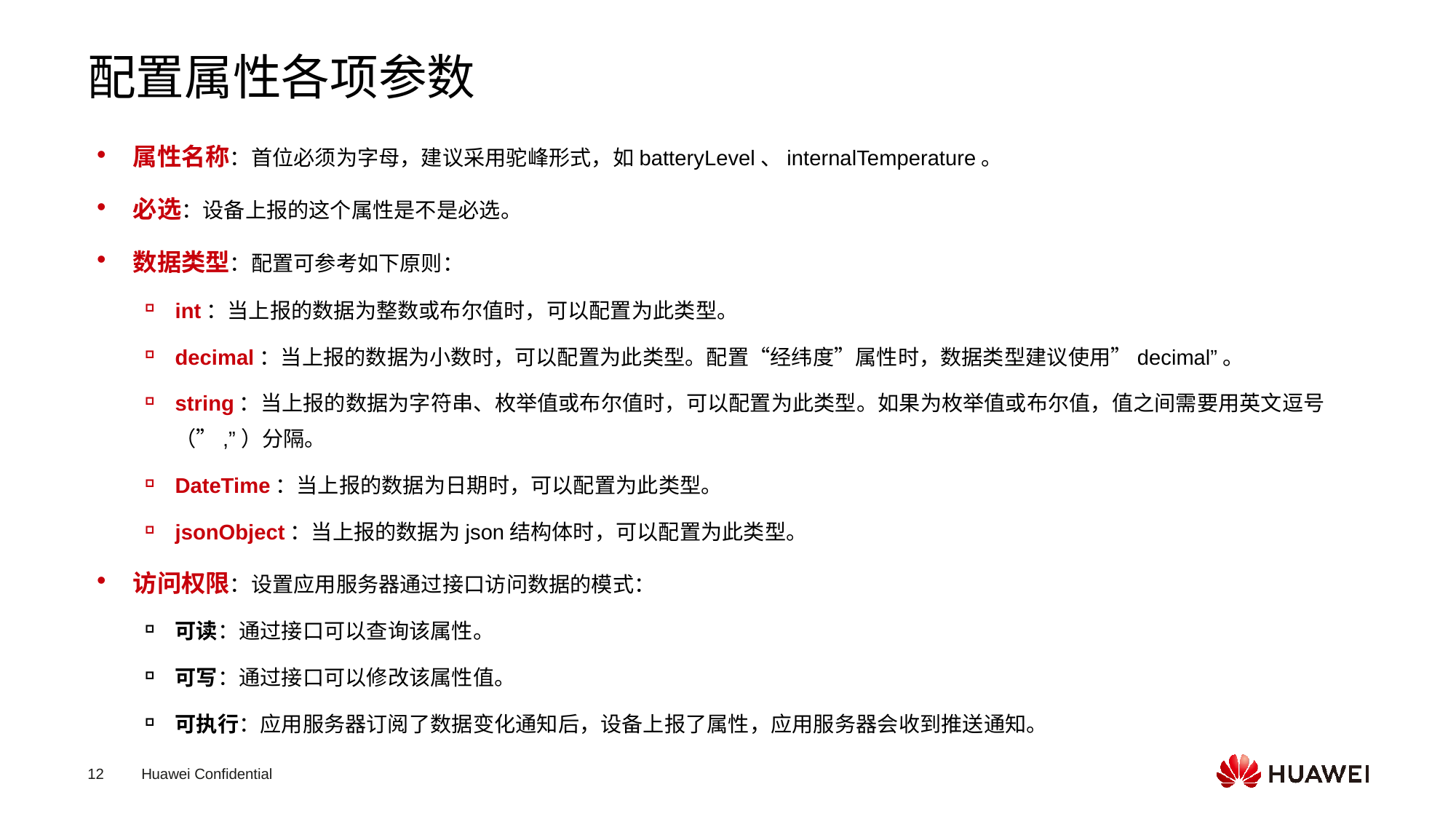

# 配置属性各项参数
属性名称：首位必须为字母，建议采用驼峰形式，如batteryLevel、internalTemperature。
必选：设备上报的这个属性是不是必选。
数据类型：配置可参考如下原则：
int：当上报的数据为整数或布尔值时，可以配置为此类型。
decimal：当上报的数据为小数时，可以配置为此类型。配置“经纬度”属性时，数据类型建议使用”decimal”。
string：当上报的数据为字符串、枚举值或布尔值时，可以配置为此类型。如果为枚举值或布尔值，值之间需要用英文逗号（”,”）分隔。
DateTime：当上报的数据为日期时，可以配置为此类型。
jsonObject：当上报的数据为json结构体时，可以配置为此类型。
访问权限：设置应用服务器通过接口访问数据的模式：
可读：通过接口可以查询该属性。
可写：通过接口可以修改该属性值。
可执行：应用服务器订阅了数据变化通知后，设备上报了属性，应用服务器会收到推送通知。